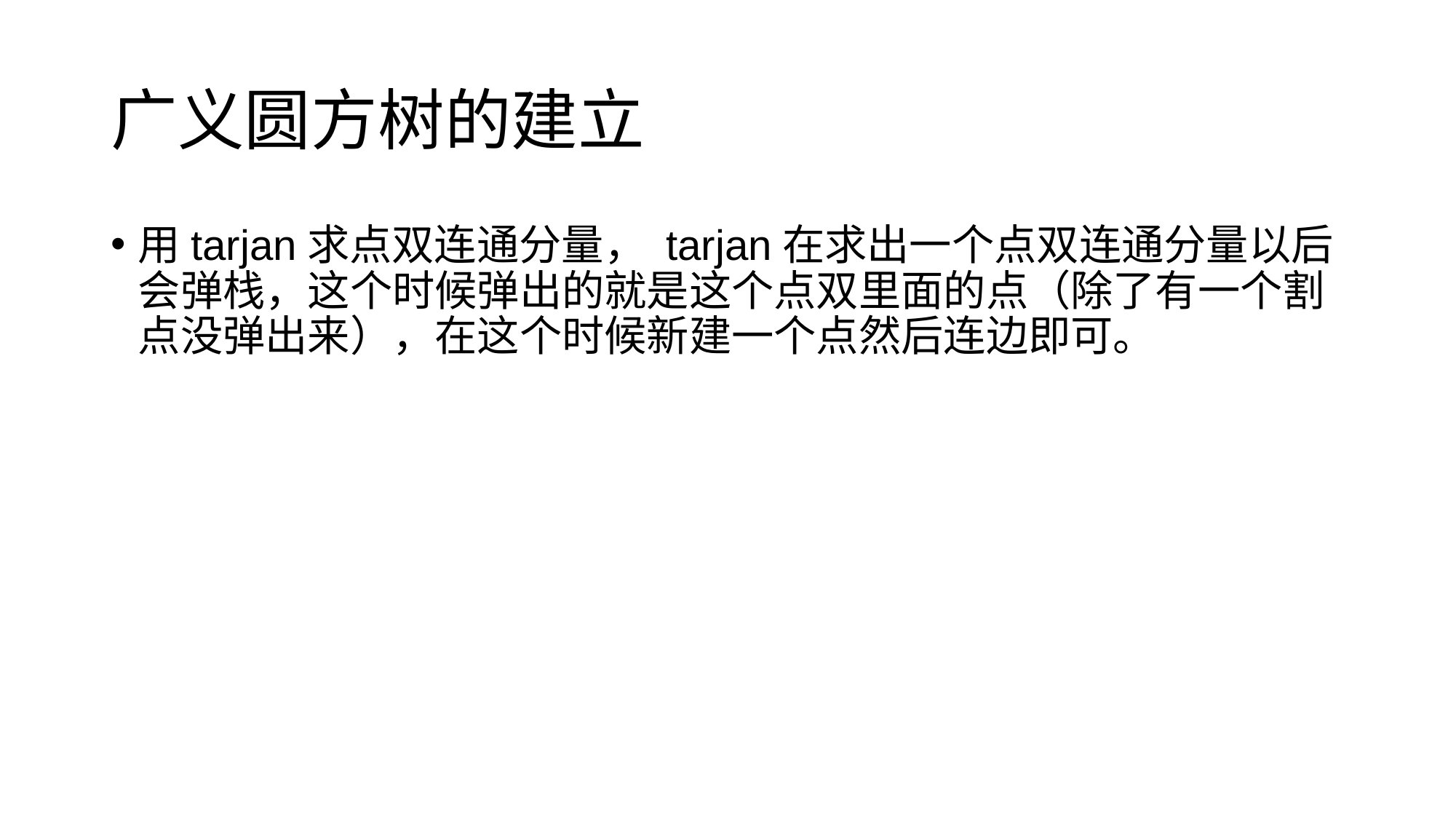

# 广义圆方树的建立
用tarjan求点双连通分量， tarjan在求出一个点双连通分量以后会弹栈，这个时候弹出的就是这个点双里面的点（除了有一个割点没弹出来），在这个时候新建一个点然后连边即可。